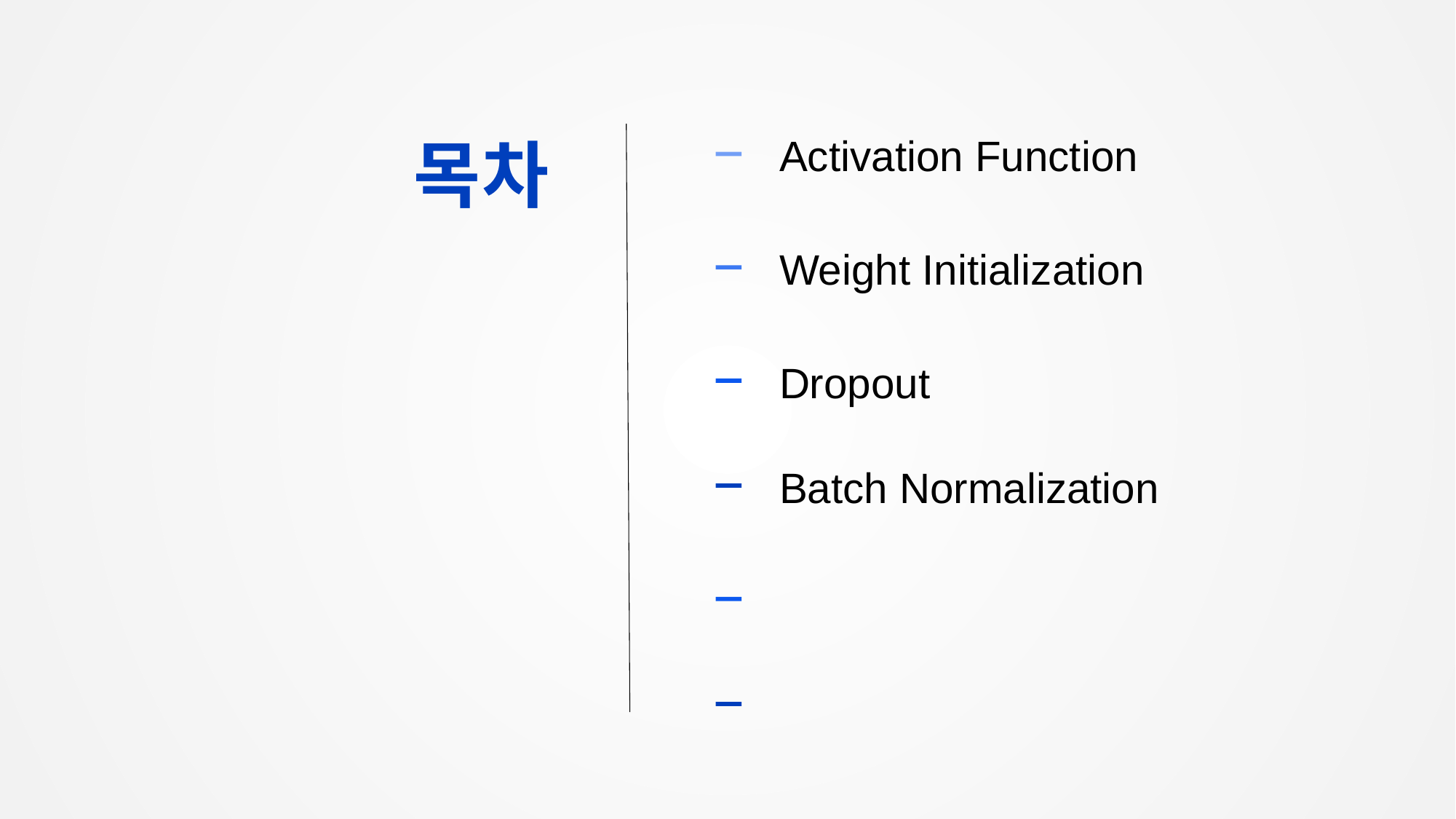

Activation Function
목차

Weight Initialization

Dropout

Batch Normalization